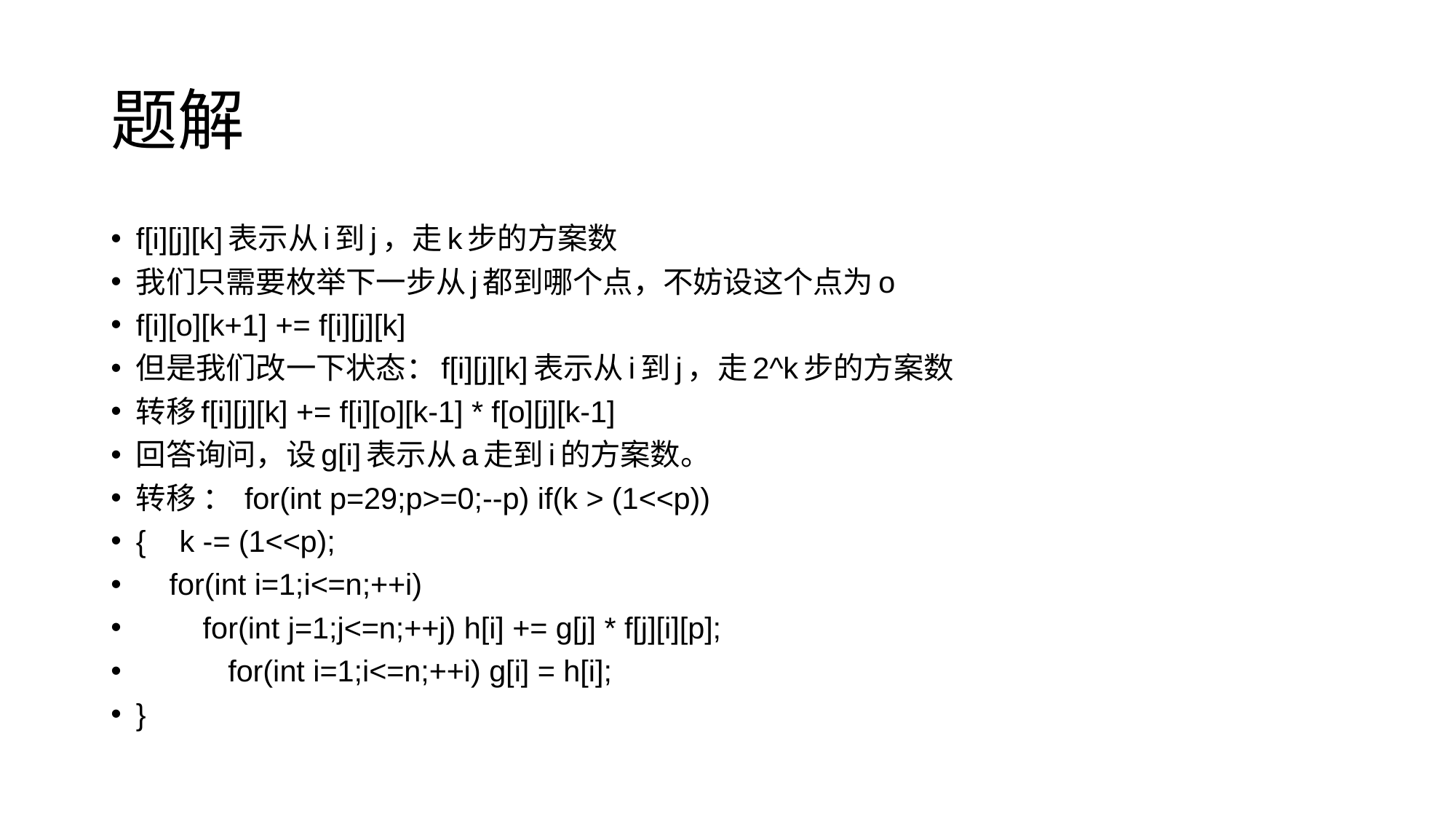

# 题解
f[i][j][k]表示从i到j，走k步的方案数
我们只需要枚举下一步从j都到哪个点，不妨设这个点为o
f[i][o][k+1] += f[i][j][k]
但是我们改一下状态：f[i][j][k]表示从i到j，走2^k步的方案数
转移f[i][j][k] += f[i][o][k-1] * f[o][j][k-1]
回答询问，设g[i]表示从a走到i的方案数。
转移 ： for(int p=29;p>=0;--p) if(k > (1<<p))
{    k -= (1<<p);
    for(int i=1;i<=n;++i)
        for(int j=1;j<=n;++j) h[i] += g[j] * f[j][i][p];
           for(int i=1;i<=n;++i) g[i] = h[i];
}